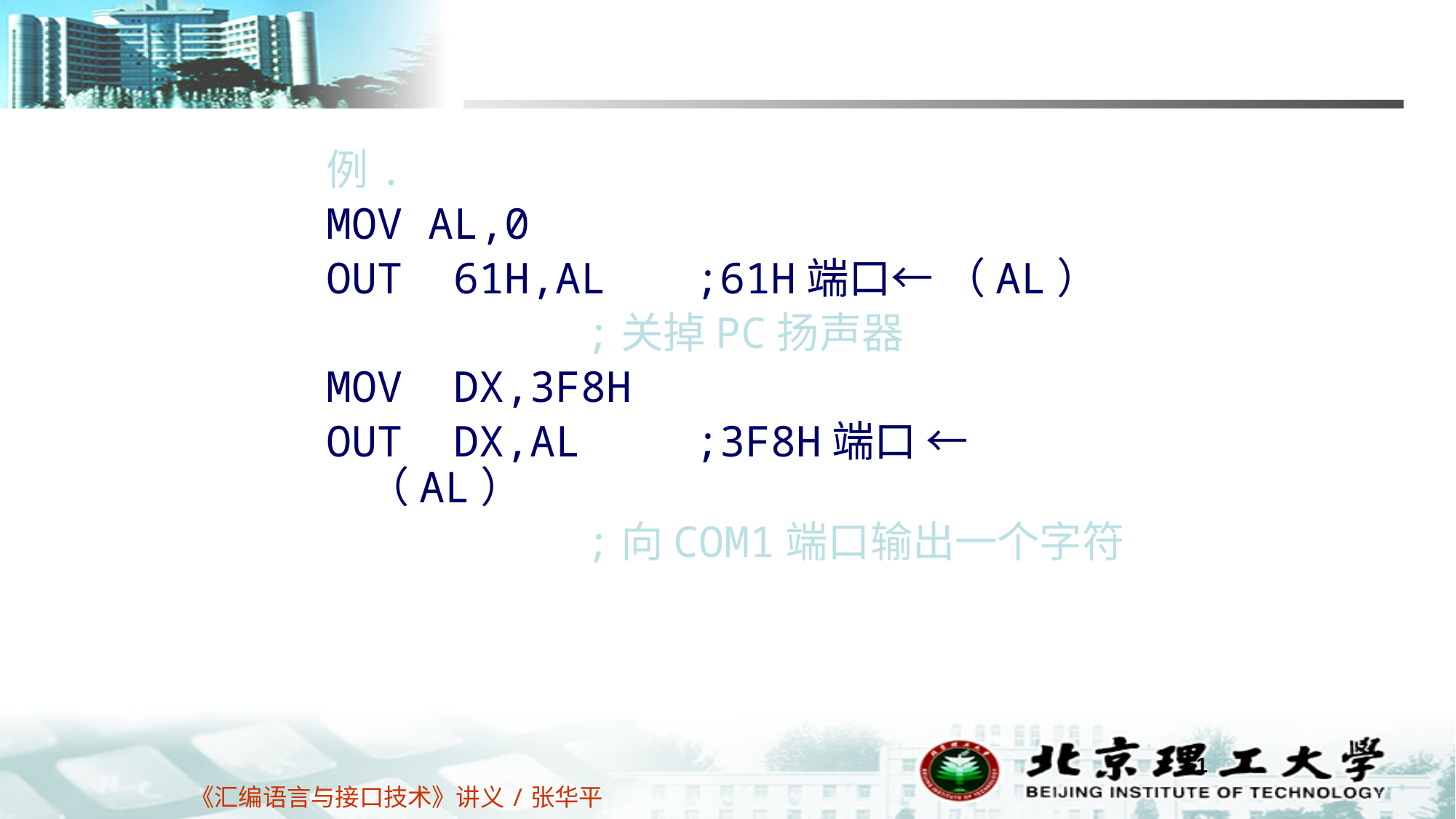

例.
MOV AL,0
OUT  61H,AL	;61H端口← （AL）
			;关掉PC扬声器
MOV  DX,3F8H
OUT  DX,AL		;3F8H端口 ← （AL）
			;向COM1端口输出一个字符
61